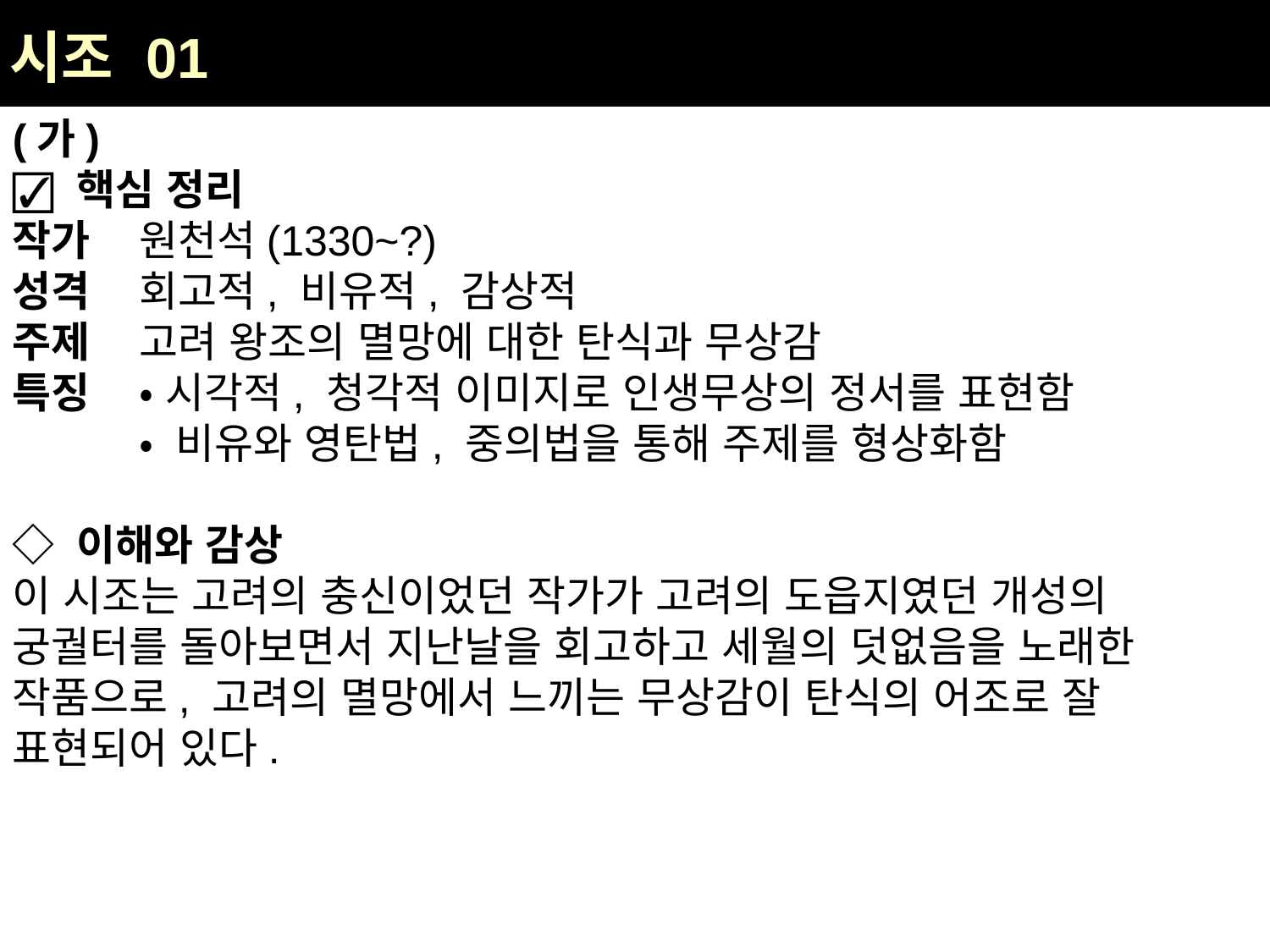

| 시조 01 |
| --- |
(가)
☑ 핵심 정리
작가	원천석(1330~?)
성격	회고적, 비유적, 감상적
주제	고려 왕조의 멸망에 대한 탄식과 무상감
특징	• 시각적, 청각적 이미지로 인생무상의 정서를 표현함
	• 비유와 영탄법, 중의법을 통해 주제를 형상화함

◇ 이해와 감상
이 시조는 고려의 충신이었던 작가가 고려의 도읍지였던 개성의 궁궐터를 돌아보면서 지난날을 회고하고 세월의 덧없음을 노래한 작품으로, 고려의 멸망에서 느끼는 무상감이 탄식의 어조로 잘 표현되어 있다.